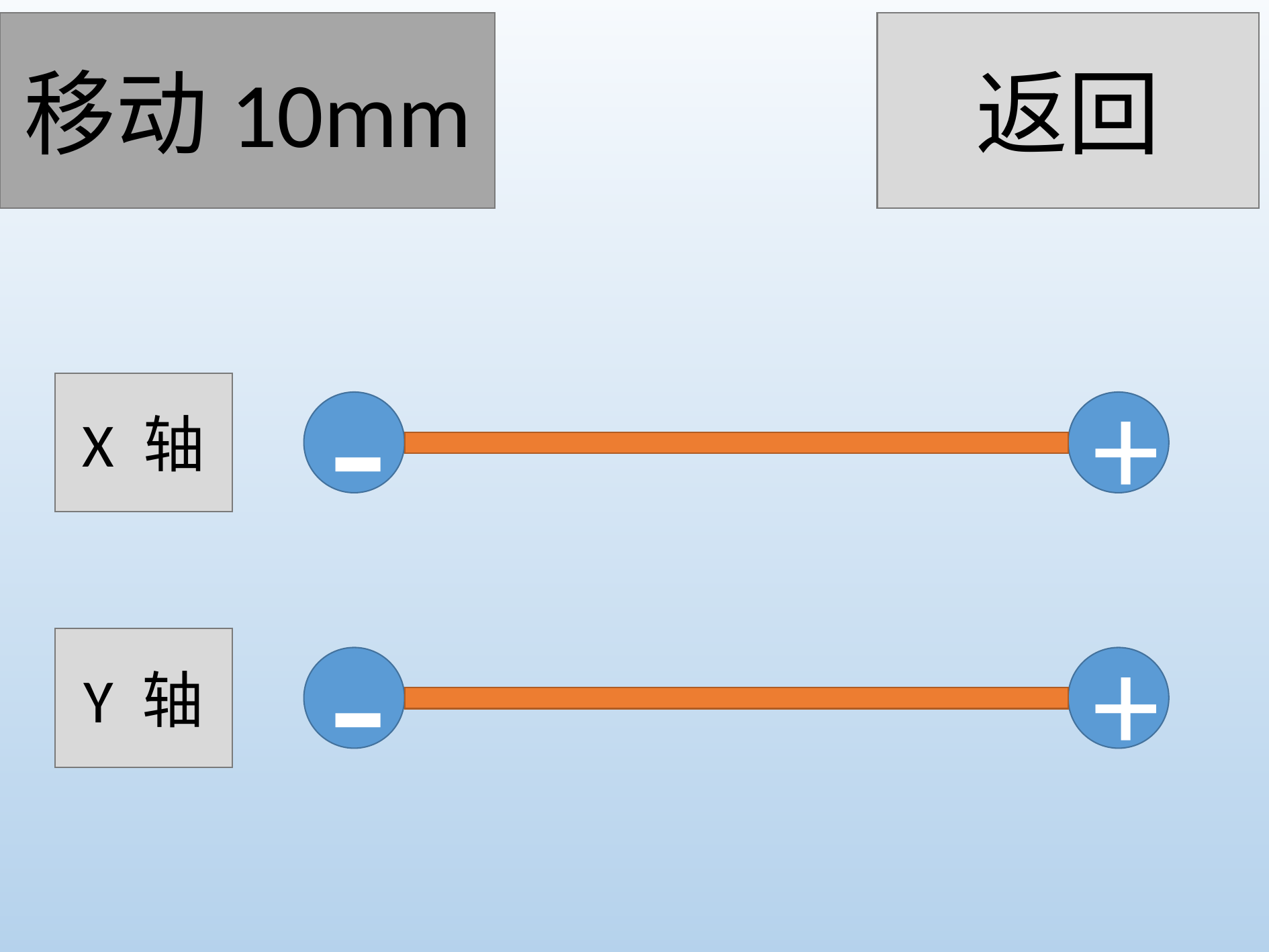

移动10mm
返回
X 轴
-
+

Y 轴
-
+